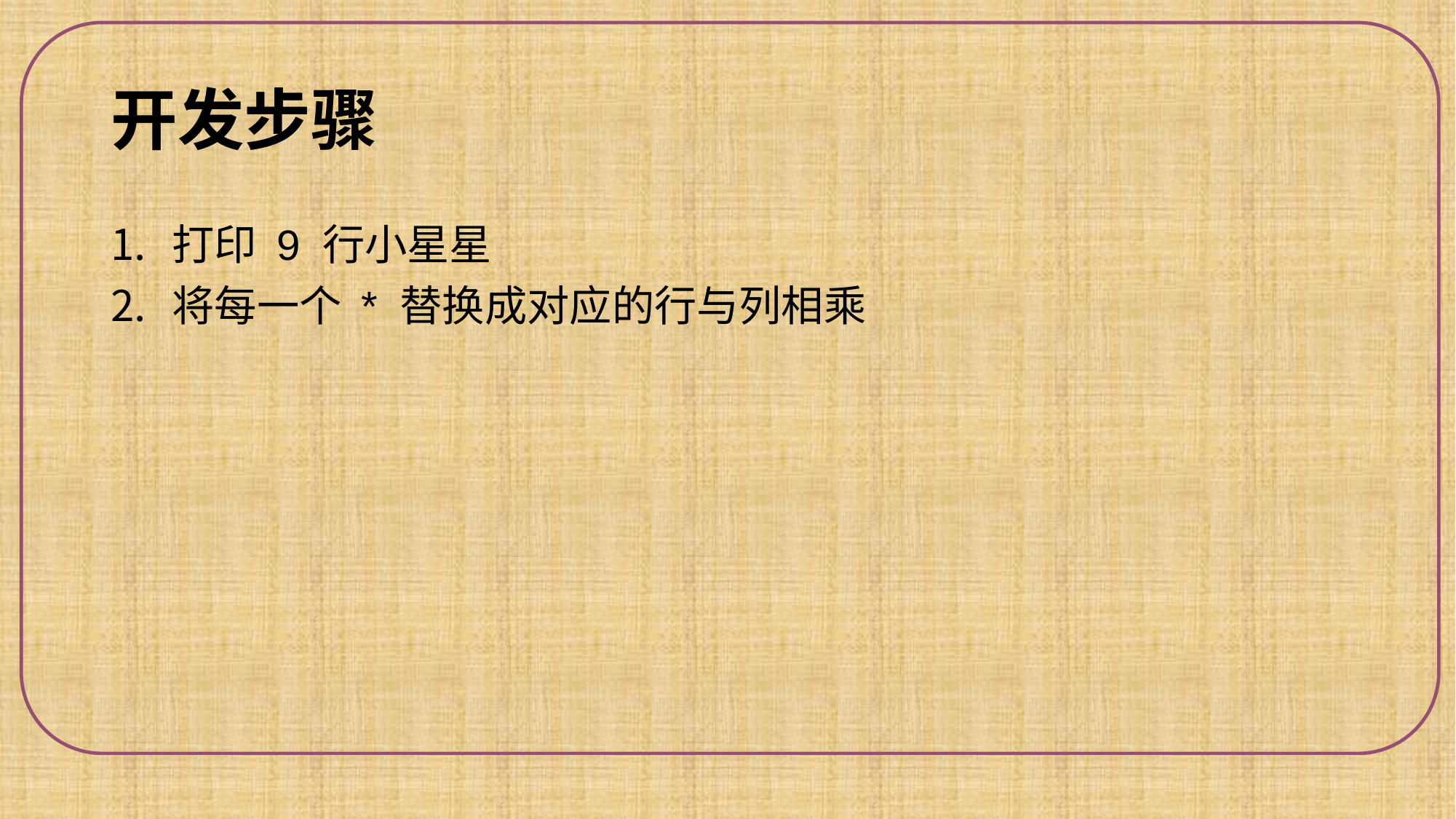

# 开发步骤
打印 9 行小星星
将每一个 * 替换成对应的行与列相乘